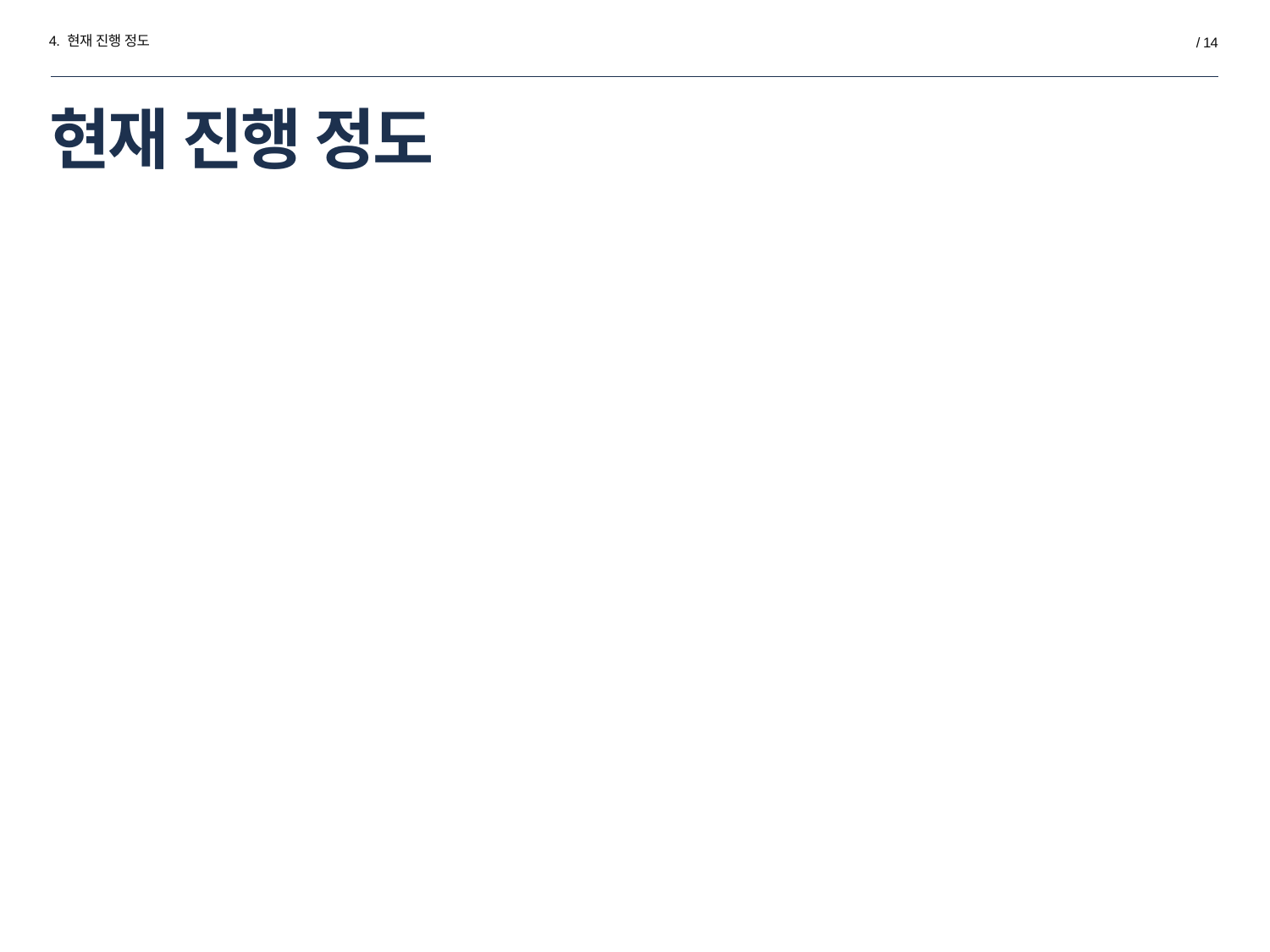

4. 현재 진행 정도
/ 14
# 현재 진행 정도